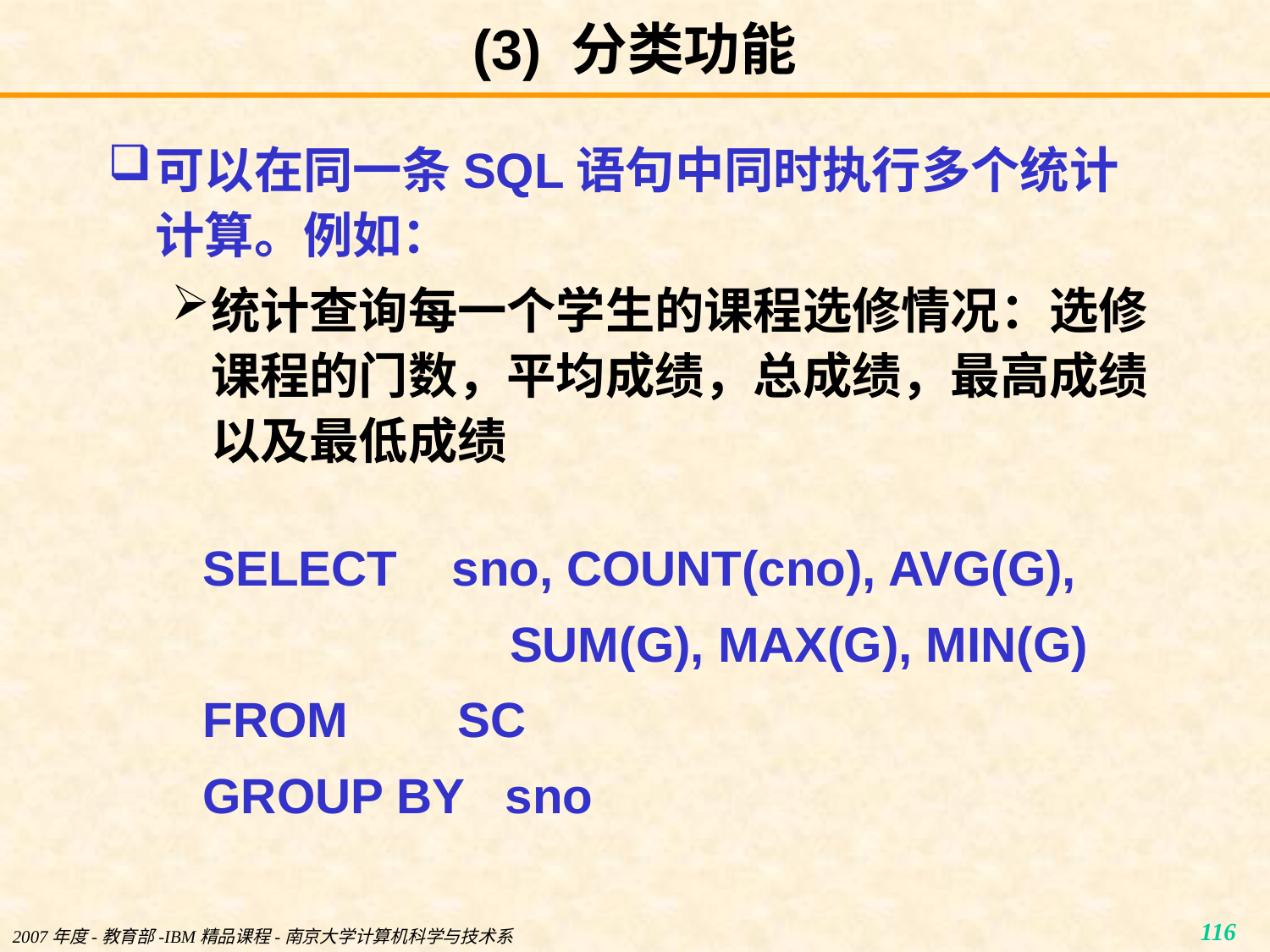

# (3) 分类功能
可以在同一条SQL语句中同时执行多个统计计算。例如：
统计查询每一个学生的课程选修情况：选修课程的门数，平均成绩，总成绩，最高成绩以及最低成绩
SELECT    sno, COUNT(cno), AVG(G),
				     SUM(G), MAX(G), MIN(G)
FROM        SC
GROUP BY   sno
116
2007年度-教育部-IBM精品课程-南京大学计算机科学与技术系